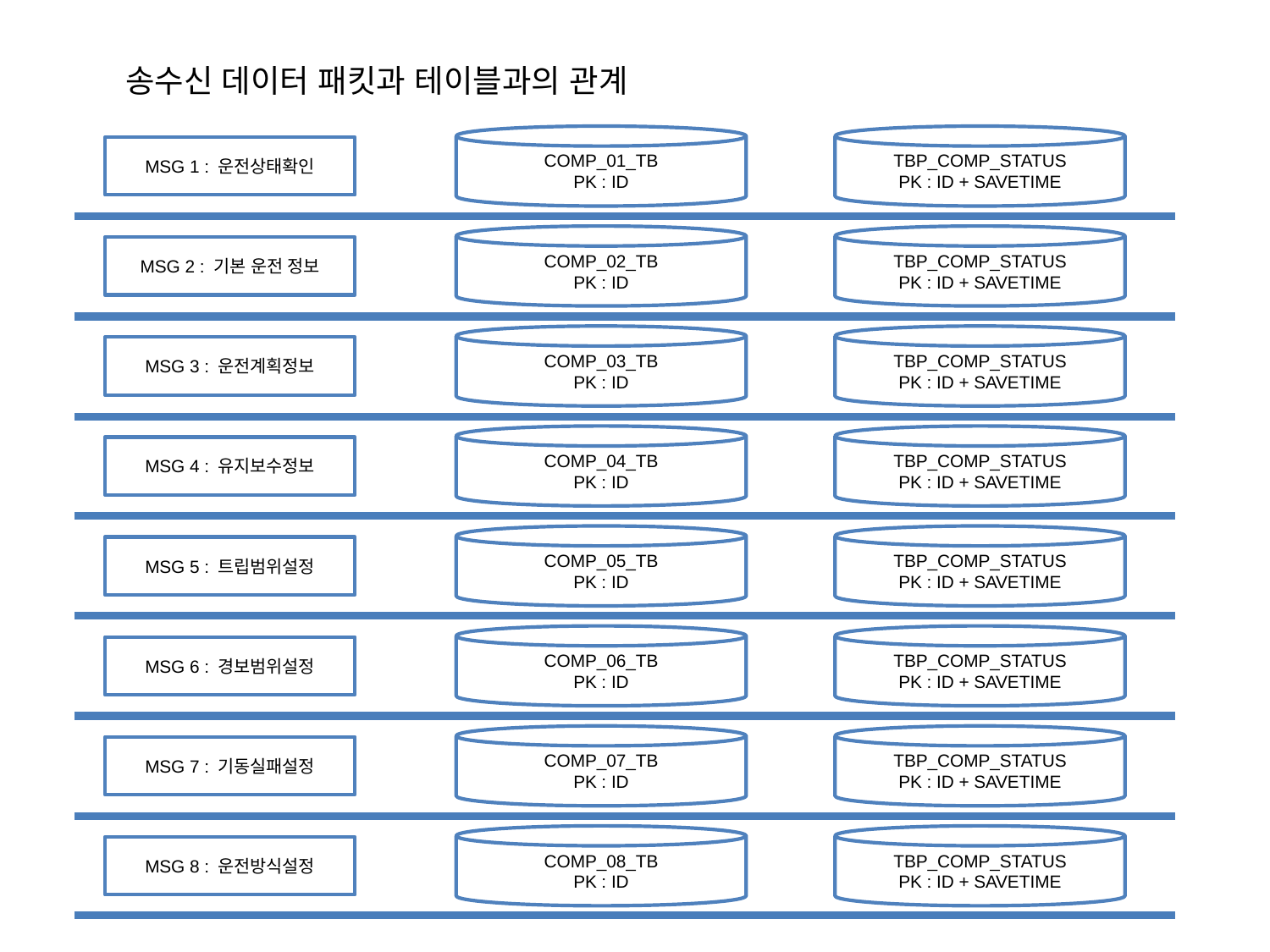

송수신 데이터 패킷과 테이블과의 관계
COMP_01_TB
PK : ID
TBP_COMP_STATUS
PK : ID + SAVETIME
MSG 1 : 운전상태확인
COMP_02_TB
PK : ID
TBP_COMP_STATUS
PK : ID + SAVETIME
MSG 2 : 기본 운전 정보
COMP_03_TB
PK : ID
TBP_COMP_STATUS
PK : ID + SAVETIME
MSG 3 : 운전계획정보
COMP_04_TB
PK : ID
TBP_COMP_STATUS
PK : ID + SAVETIME
MSG 4 : 유지보수정보
COMP_05_TB
PK : ID
TBP_COMP_STATUS
PK : ID + SAVETIME
MSG 5 : 트립범위설정
COMP_06_TB
PK : ID
TBP_COMP_STATUS
PK : ID + SAVETIME
MSG 6 : 경보범위설정
COMP_07_TB
PK : ID
TBP_COMP_STATUS
PK : ID + SAVETIME
MSG 7 : 기동실패설정
COMP_08_TB
PK : ID
TBP_COMP_STATUS
PK : ID + SAVETIME
MSG 8 : 운전방식설정